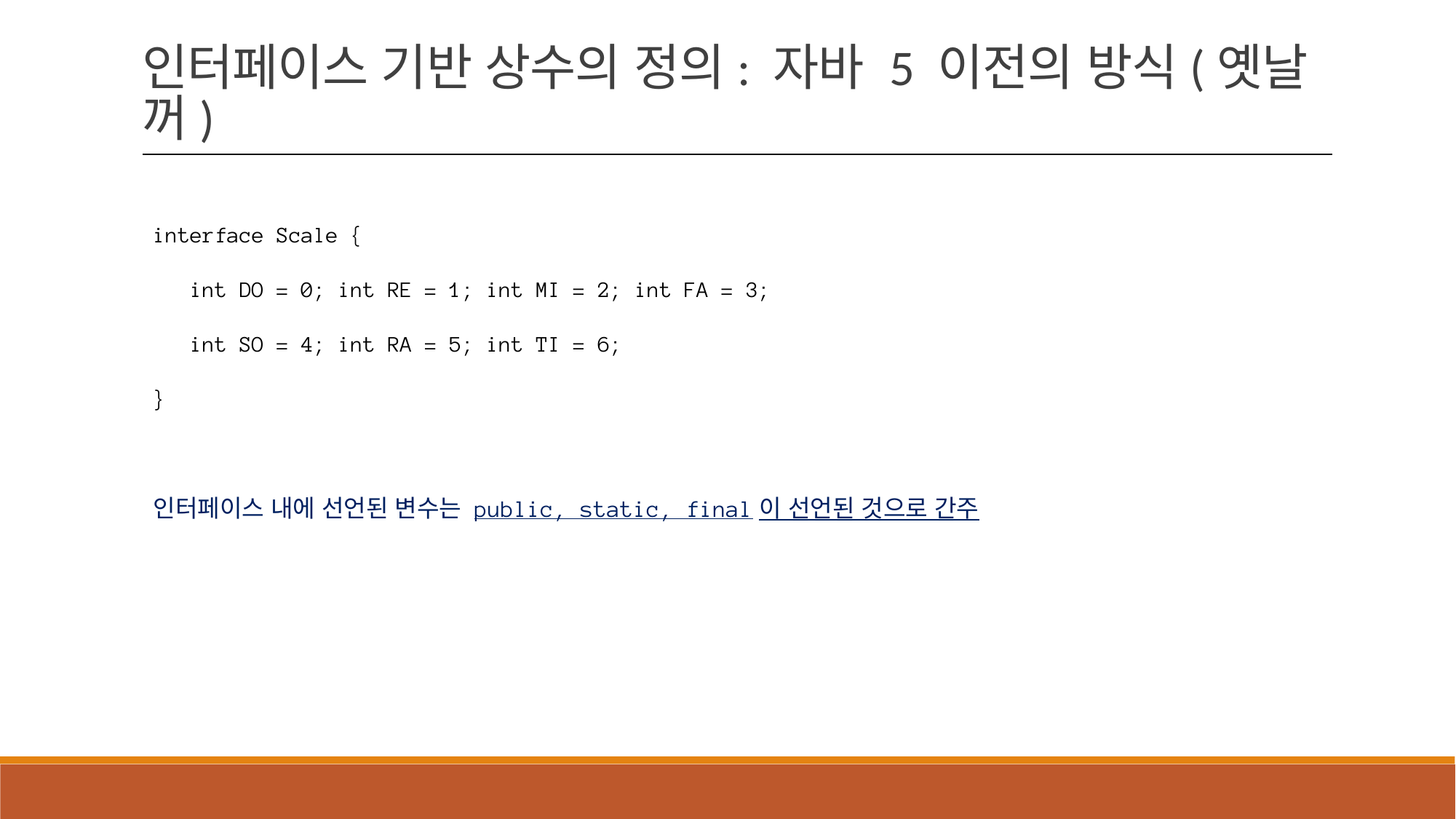

인터페이스 기반 상수의 정의: 자바 5 이전의 방식(옛날꺼)
interface Scale {
   int DO = 0; int RE = 1; int MI = 2; int FA = 3;
   int SO = 4; int RA = 5; int TI = 6;
}
인터페이스 내에 선언된 변수는 public, static, final이 선언된 것으로 간주